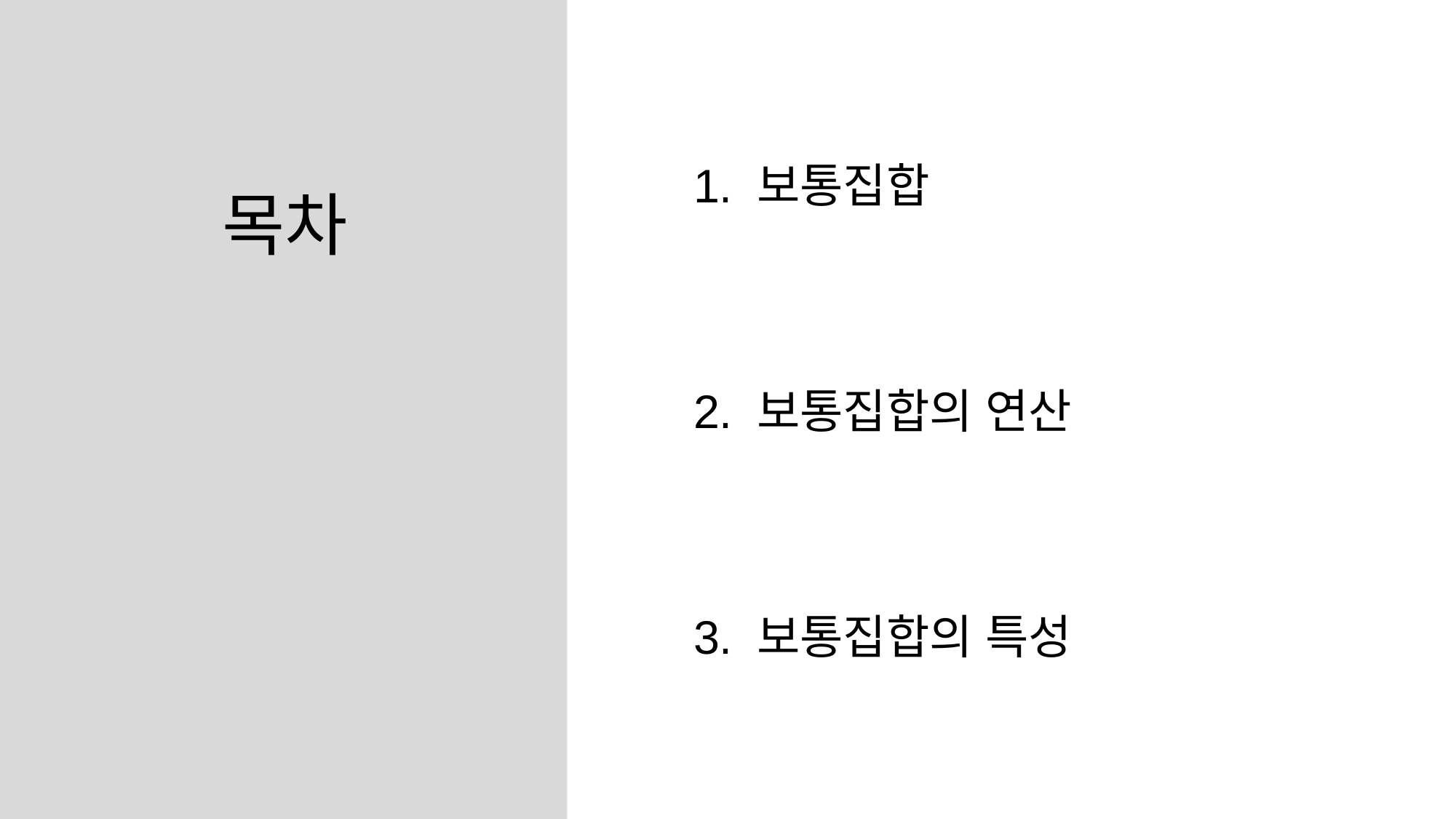

1. 보통집합

2. 보통집합의 연산

3. 보통집합의 특성
목차
READY TO ATCH
RUN FOR THE GOAL